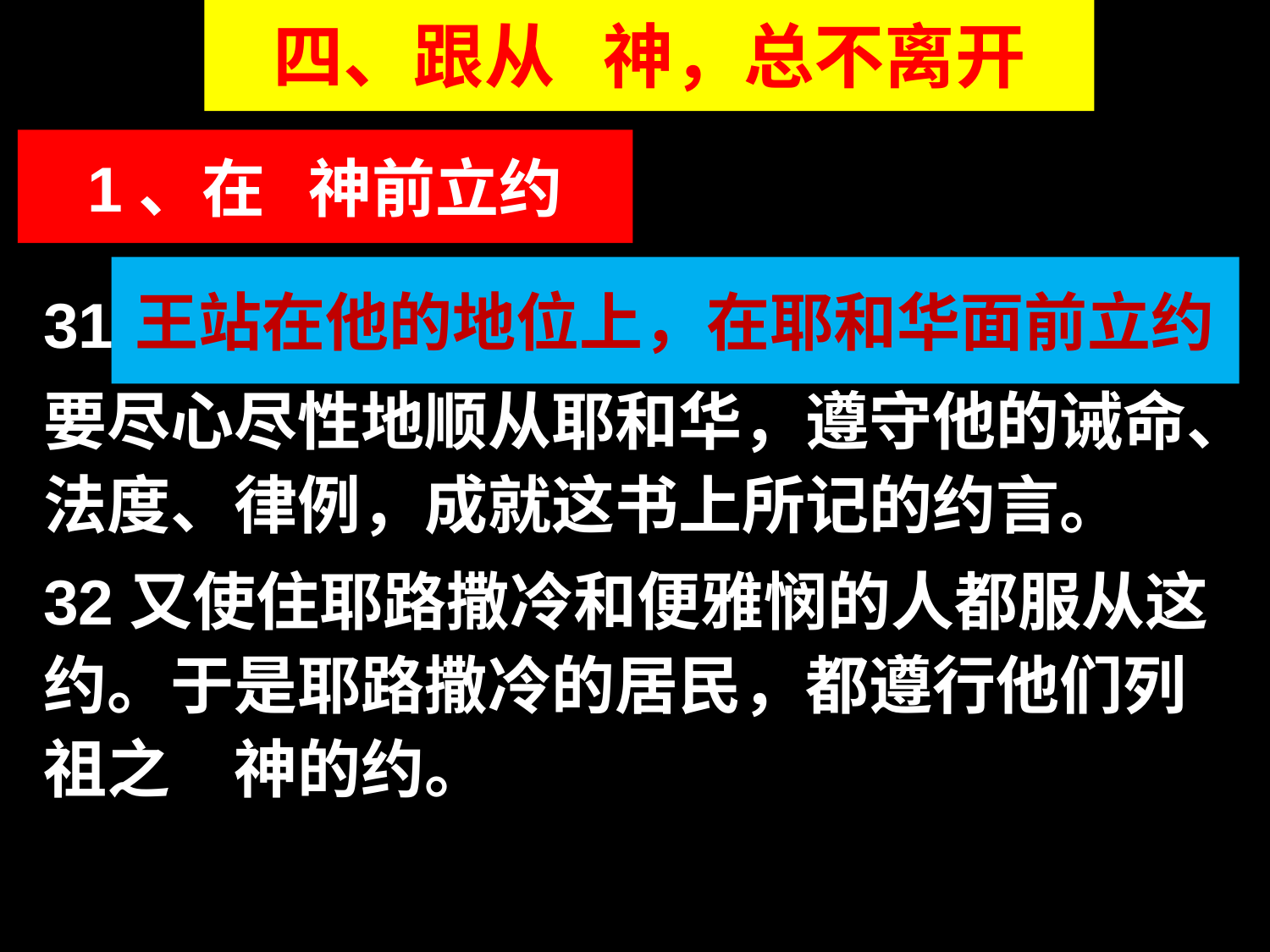

四、跟从   神，总不离开
#
1、在   神前立约

31
要尽心尽性地顺从耶和华，遵守他的诫命、法度、律例，成就这书上所记的约言。
32又使住耶路撒冷和便雅悯的人都服从这约。于是耶路撒冷的居民，都遵行他们列祖之　神的约。
王站在他的地位上，在耶和华面前立约
19